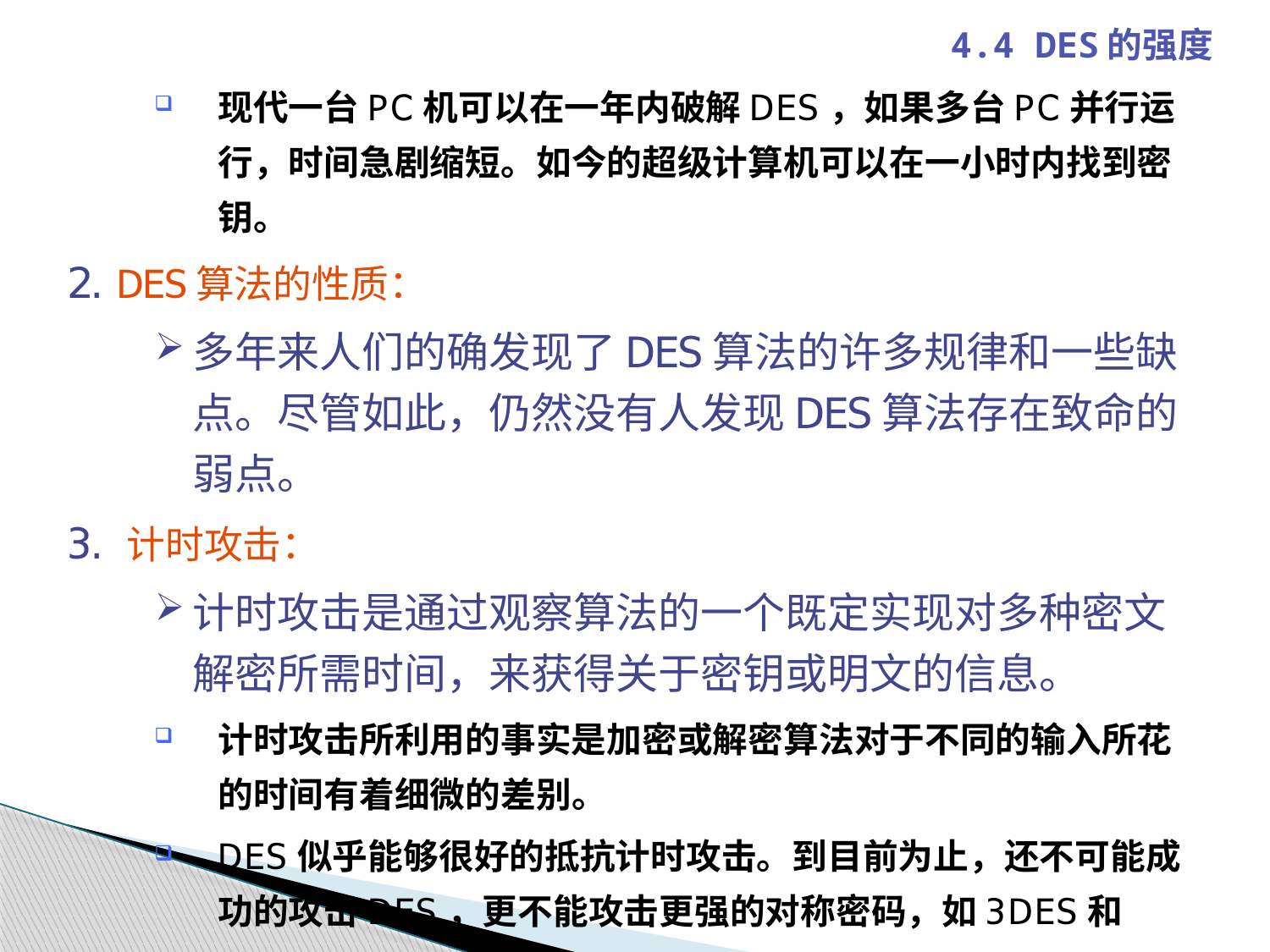

4.4 DES的强度
现代一台PC机可以在一年内破解DES，如果多台PC并行运行，时间急剧缩短。如今的超级计算机可以在一小时内找到密钥。
2. DES算法的性质：
多年来人们的确发现了DES算法的许多规律和一些缺点。尽管如此，仍然没有人发现DES算法存在致命的弱点。
3. 计时攻击：
计时攻击是通过观察算法的一个既定实现对多种密文解密所需时间，来获得关于密钥或明文的信息。
计时攻击所利用的事实是加密或解密算法对于不同的输入所花的时间有着细微的差别。
DES似乎能够很好的抵抗计时攻击。到目前为止，还不可能成功的攻击DES，更不能攻击更强的对称密码，如3DES和AES。